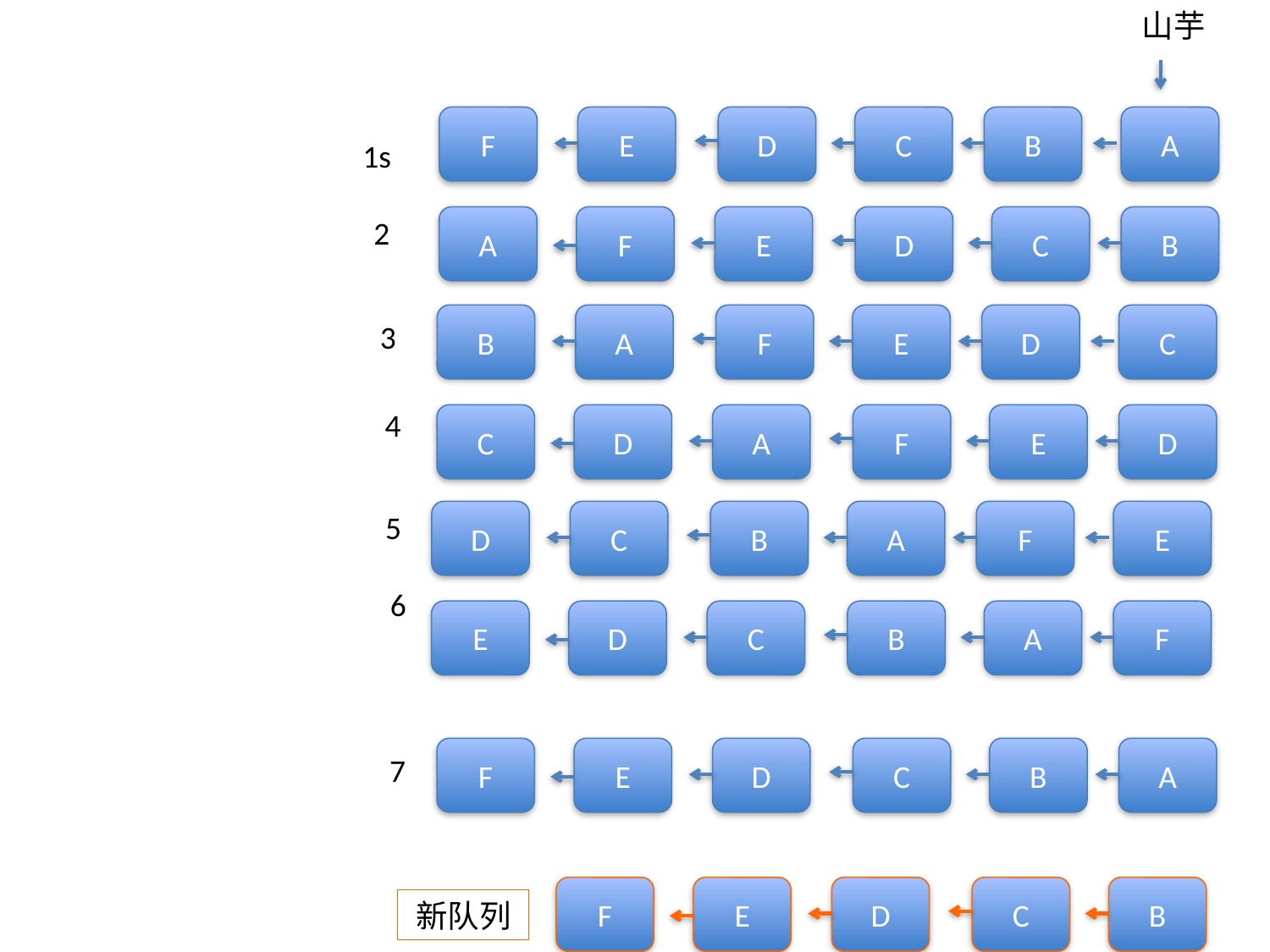

山芋

F
E
D
C
B
A
1s
2
A
F
E
D
C
B
B
A
F
E
D
C
3
4
C
D
A
F
E
D
D
C
B
A
F
E
5
6
E
D
C
B
A
F
F
E
D
C
B
A
7
F
E
D
C
B
新队列